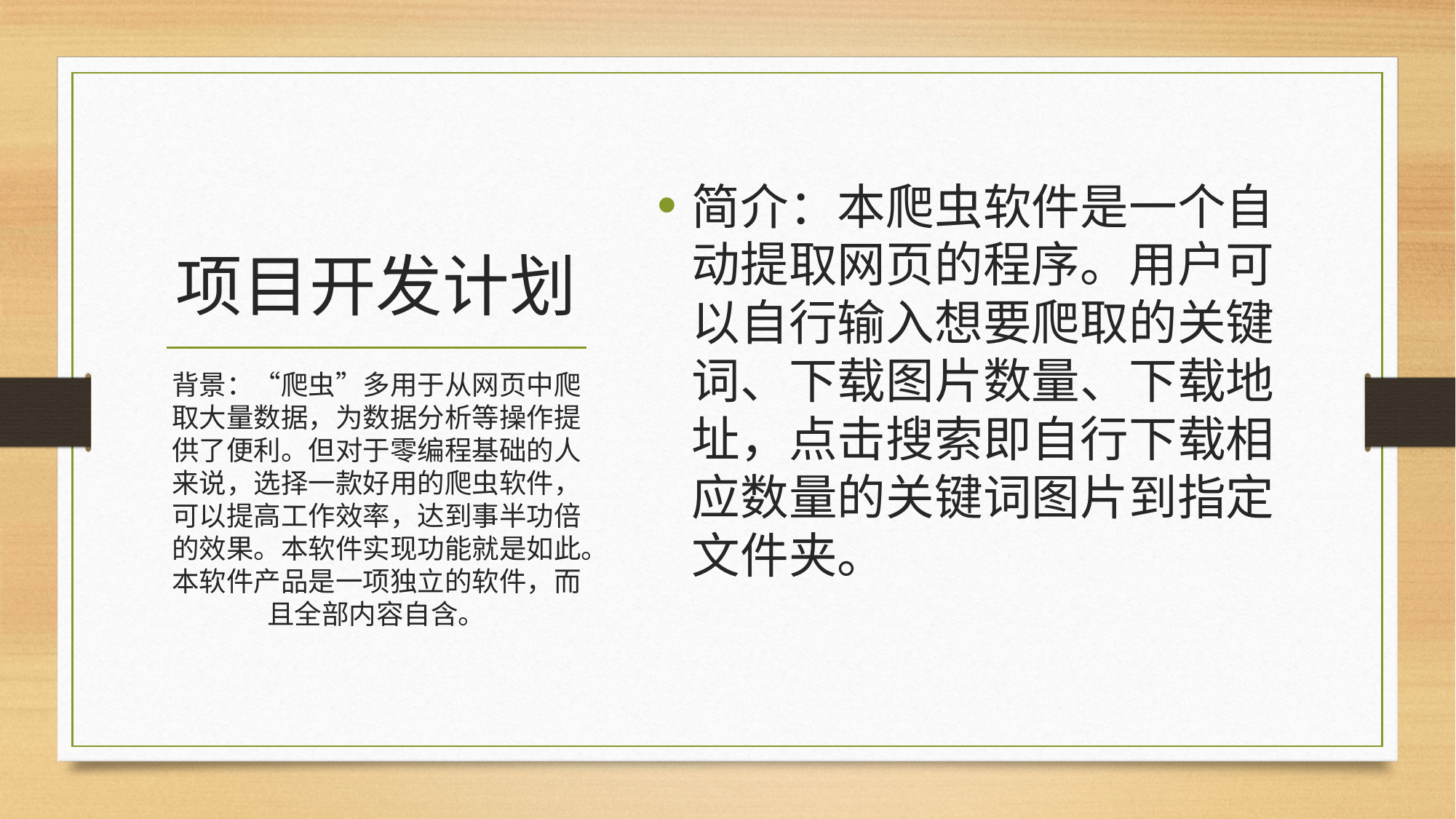

简介：本爬虫软件是一个自动提取网页的程序。用户可以自行输入想要爬取的关键词、下载图片数量、下载地址，点击搜索即自行下载相应数量的关键词图片到指定文件夹。

# 项目开发计划
背景：“爬虫”多用于从网页中爬取大量数据，为数据分析等操作提供了便利。但对于零编程基础的人来说，选择一款好用的爬虫软件，可以提高工作效率，达到事半功倍的效果。本软件实现功能就是如此。本软件产品是一项独立的软件，而且全部内容自含。